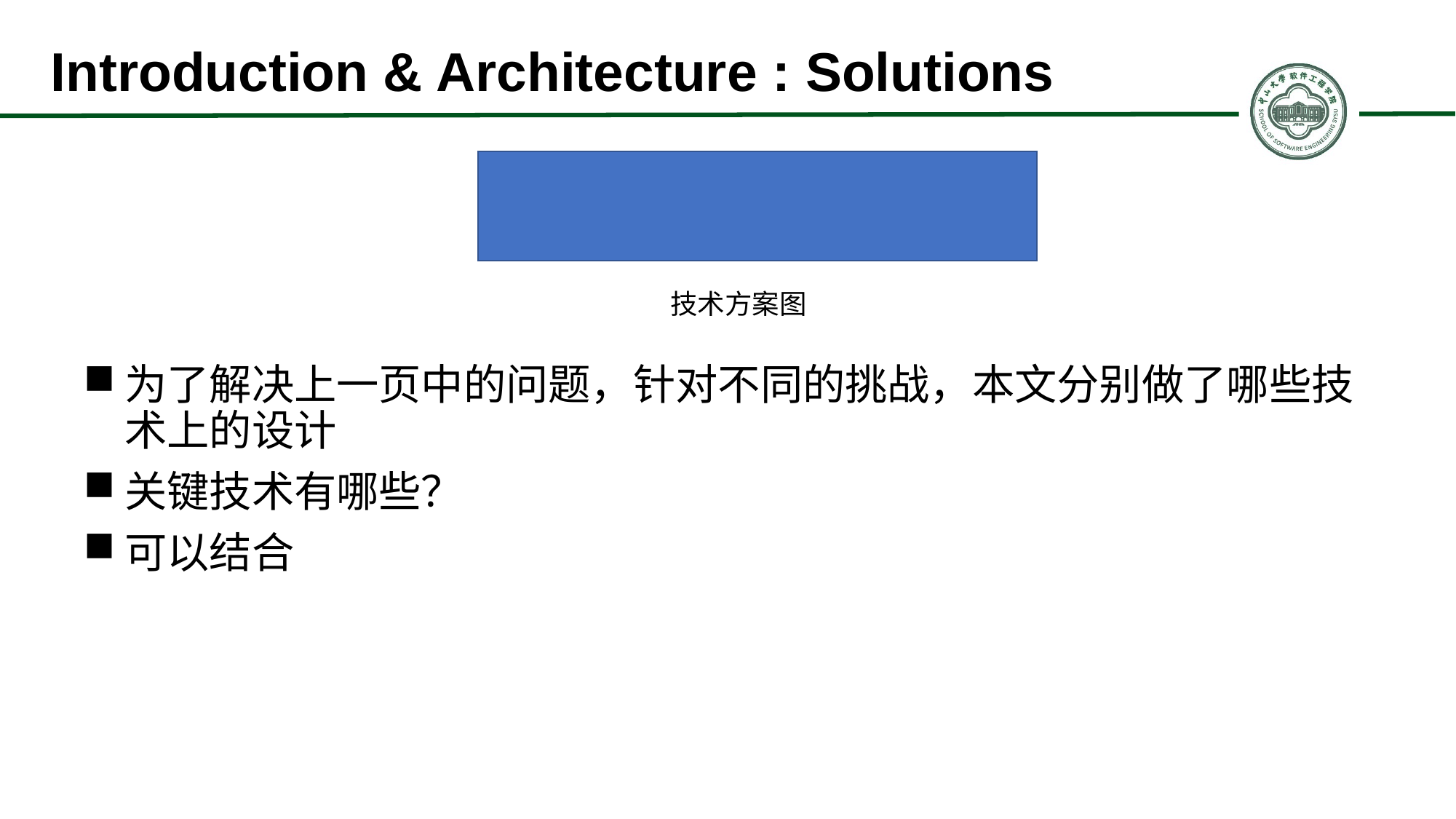

Introduction & Architecture : Solutions

技术方案图
为了解决上一页中的问题，针对不同的挑战，本文分别做了哪些技术上的设计
关键技术有哪些？
可以结合